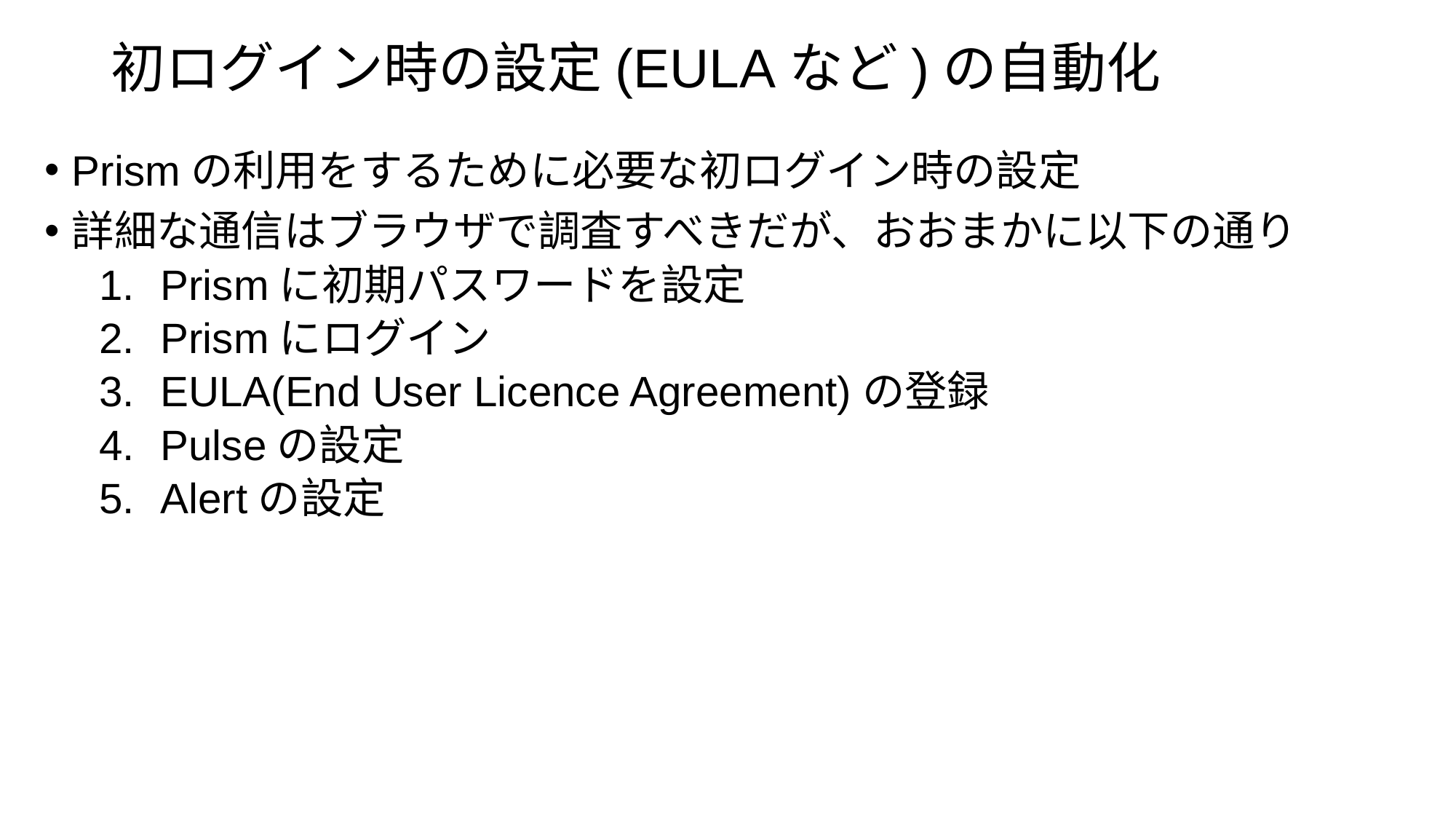

# 初ログイン時の設定(EULAなど)の自動化
Prismの利用をするために必要な初ログイン時の設定
詳細な通信はブラウザで調査すべきだが、おおまかに以下の通り
Prismに初期パスワードを設定
Prismにログイン
EULA(End User Licence Agreement)の登録
Pulseの設定
Alertの設定